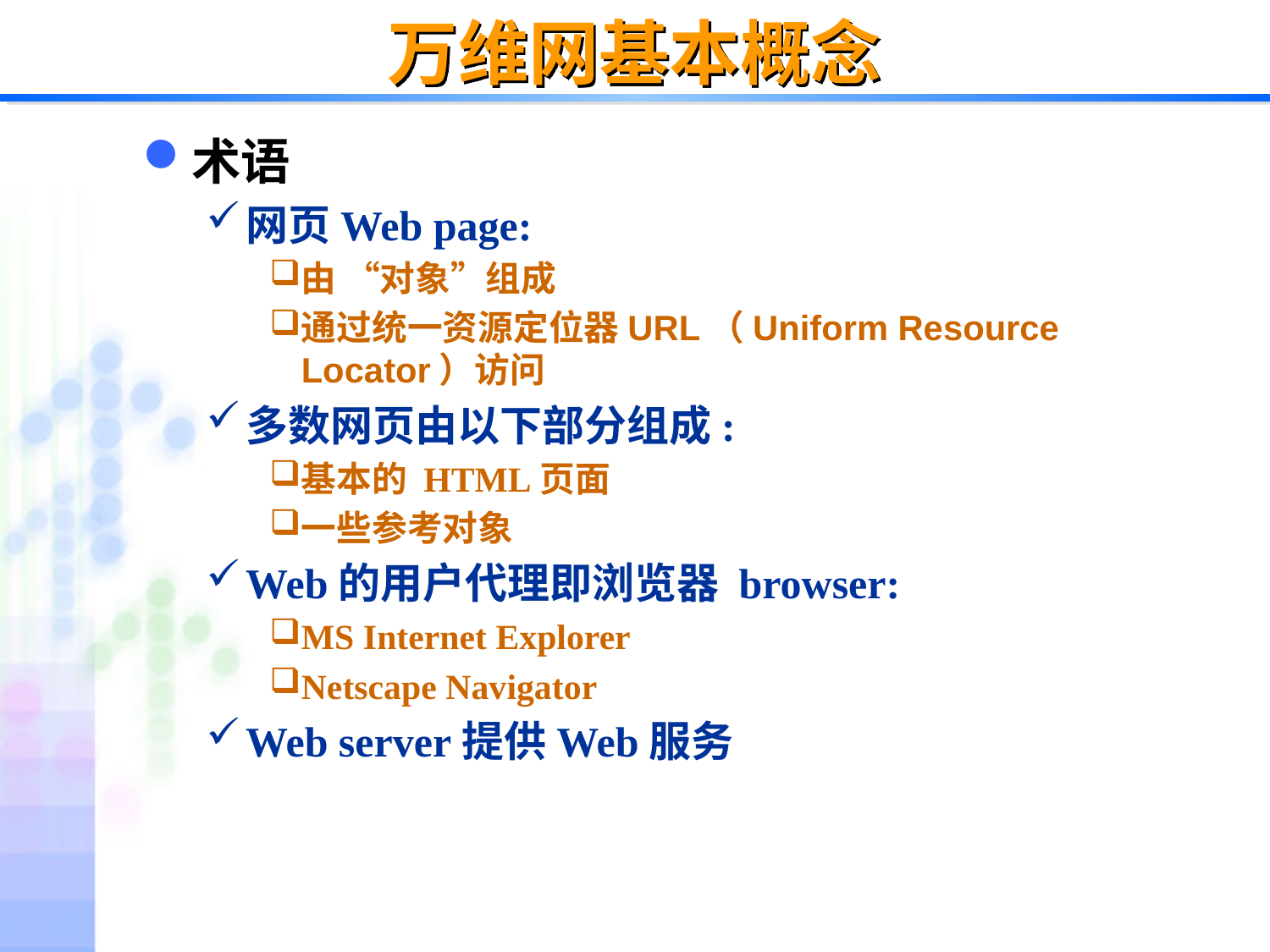

# 万维网基本概念
术语
网页Web page:
由 “对象”组成
通过统一资源定位器URL（Uniform Resource Locator）访问
多数网页由以下部分组成:
基本的 HTML页面
一些参考对象
Web的用户代理即浏览器 browser:
MS Internet Explorer
Netscape Navigator
Web server提供Web服务